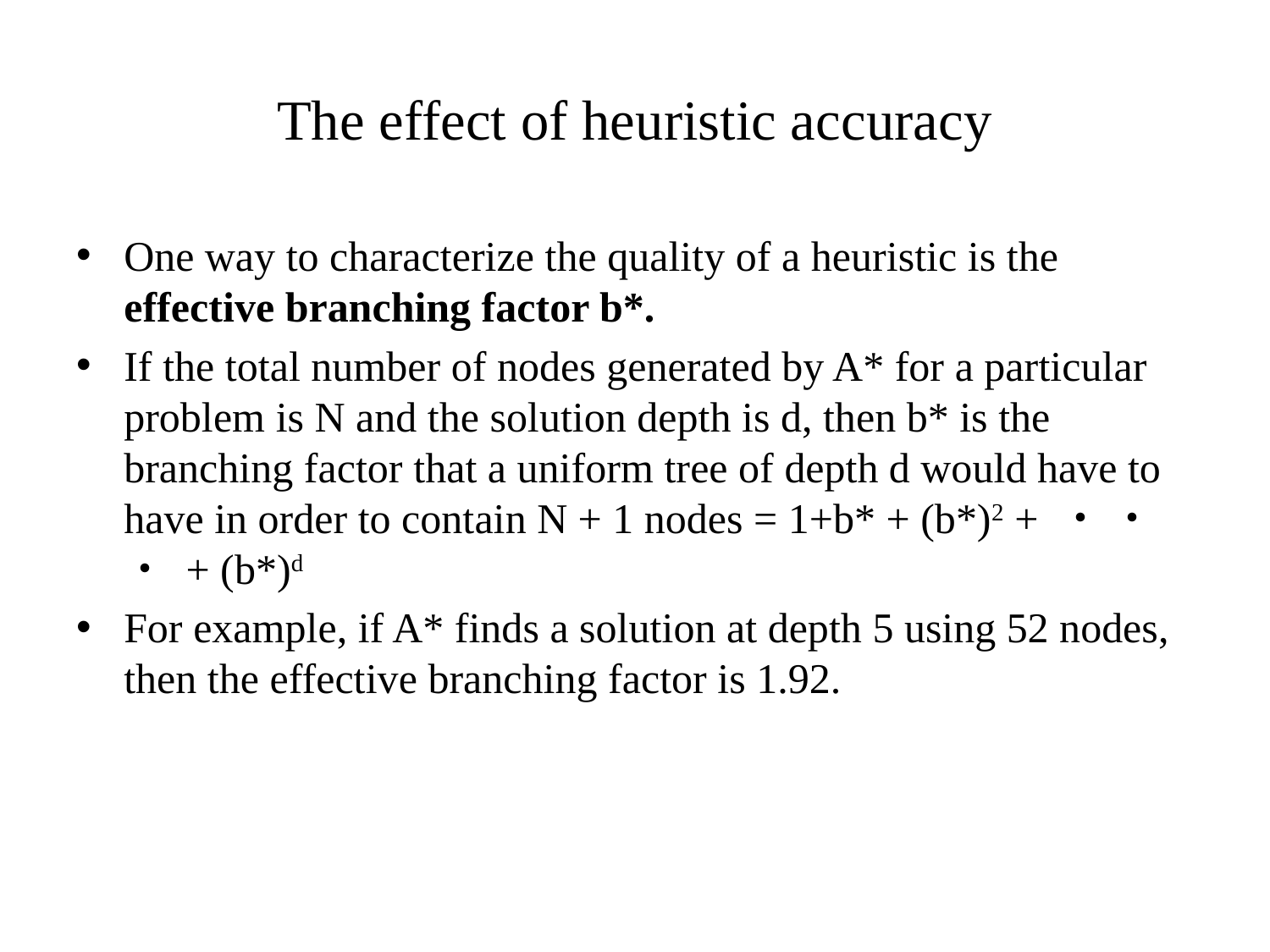

# The effect of heuristic accuracy
One way to characterize the quality of a heuristic is the effective branching factor b*.
If the total number of nodes generated by A* for a particular problem is N and the solution depth is d, then b* is the branching factor that a uniform tree of depth d would have to have in order to contain N + 1 nodes = 1+b* + (b*)2 + ・ ・ ・ + (b*)d
For example, if A* finds a solution at depth 5 using 52 nodes, then the effective branching factor is 1.92.